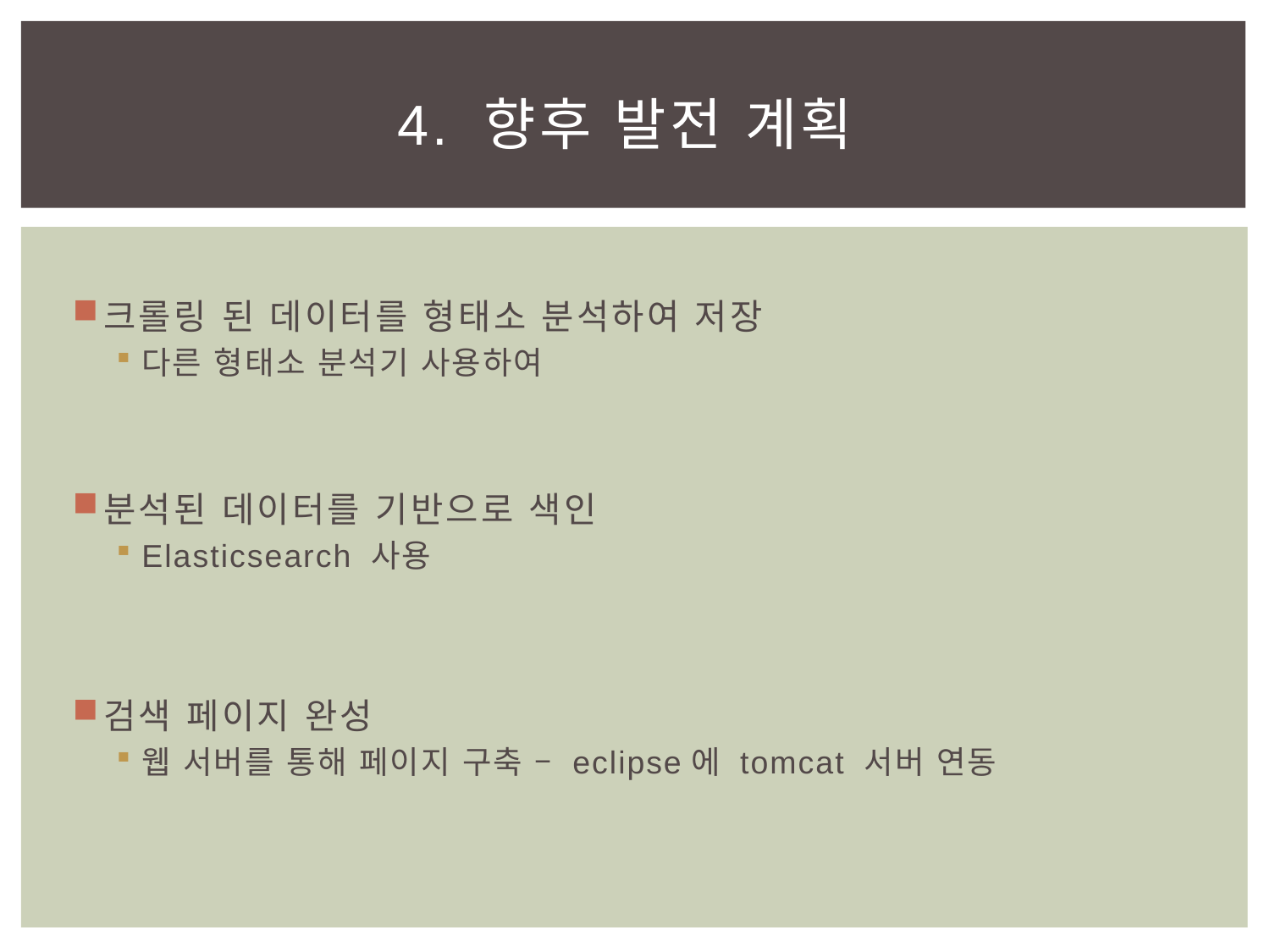

# 4. 향후 발전 계획

크롤링 된 데이터를 형태소 분석하여 저장
다른 형태소 분석기 사용하여

분석된 데이터를 기반으로 색인
Elasticsearch 사용

검색 페이지 완성
웹 서버를 통해 페이지 구축 – eclipse에 tomcat 서버 연동